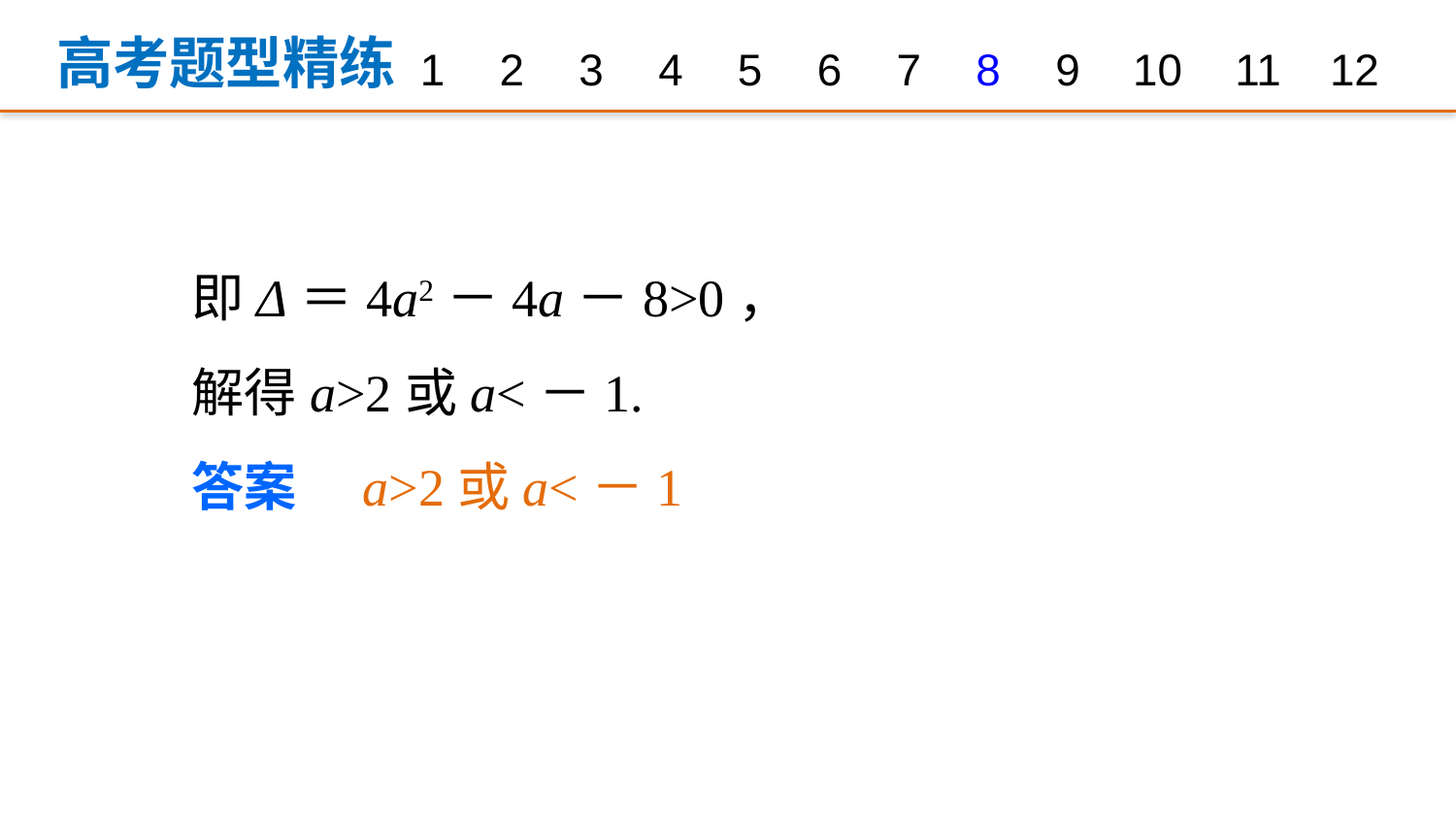

高考题型精练
1
2
3
4
5
6
7
8
9
12
10
11
即Δ＝4a2－4a－8>0，
解得a>2或a<－1.
答案　a>2或a<－1